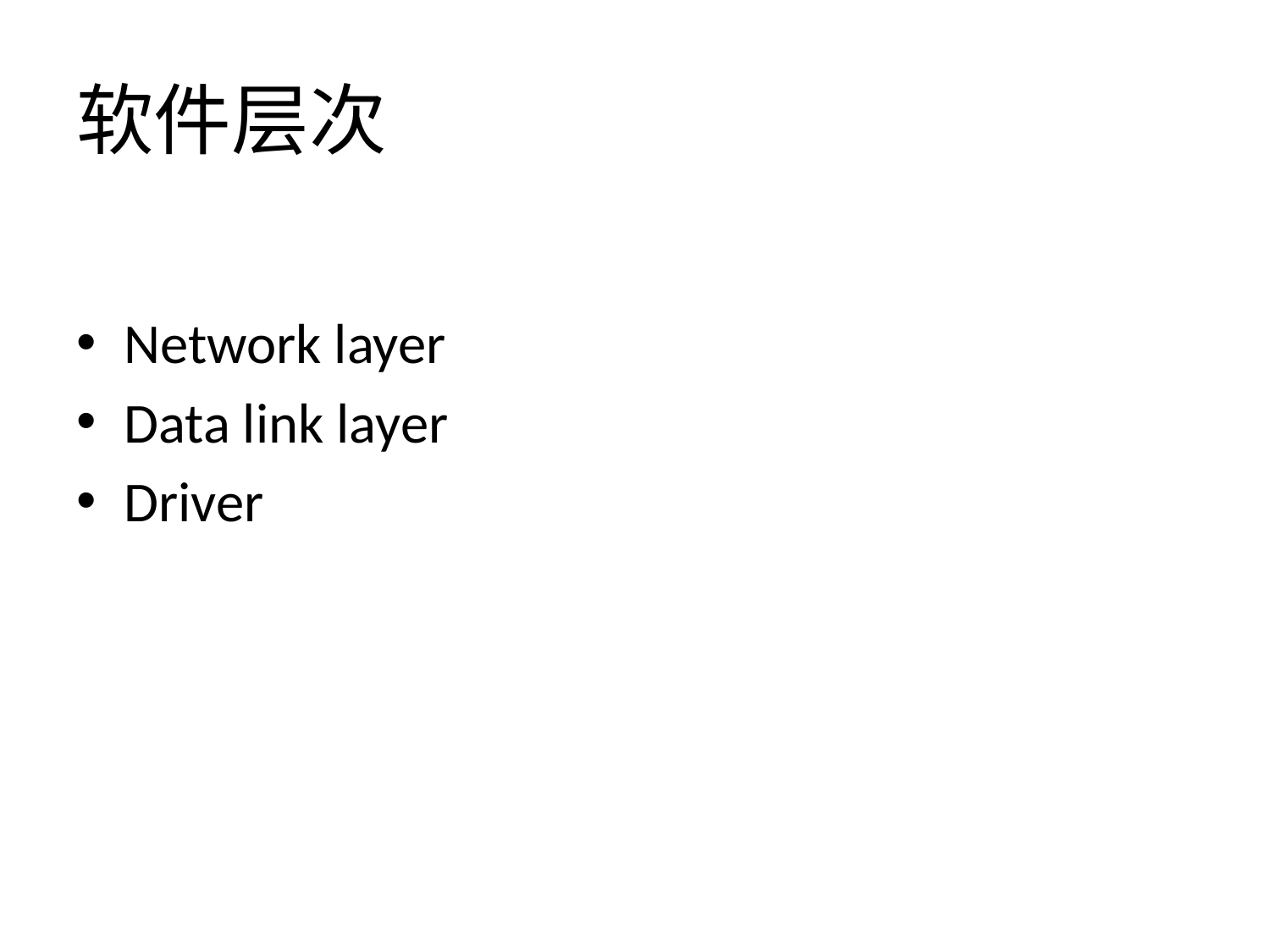

# 软件层次

Network layer
Data link layer
Driver